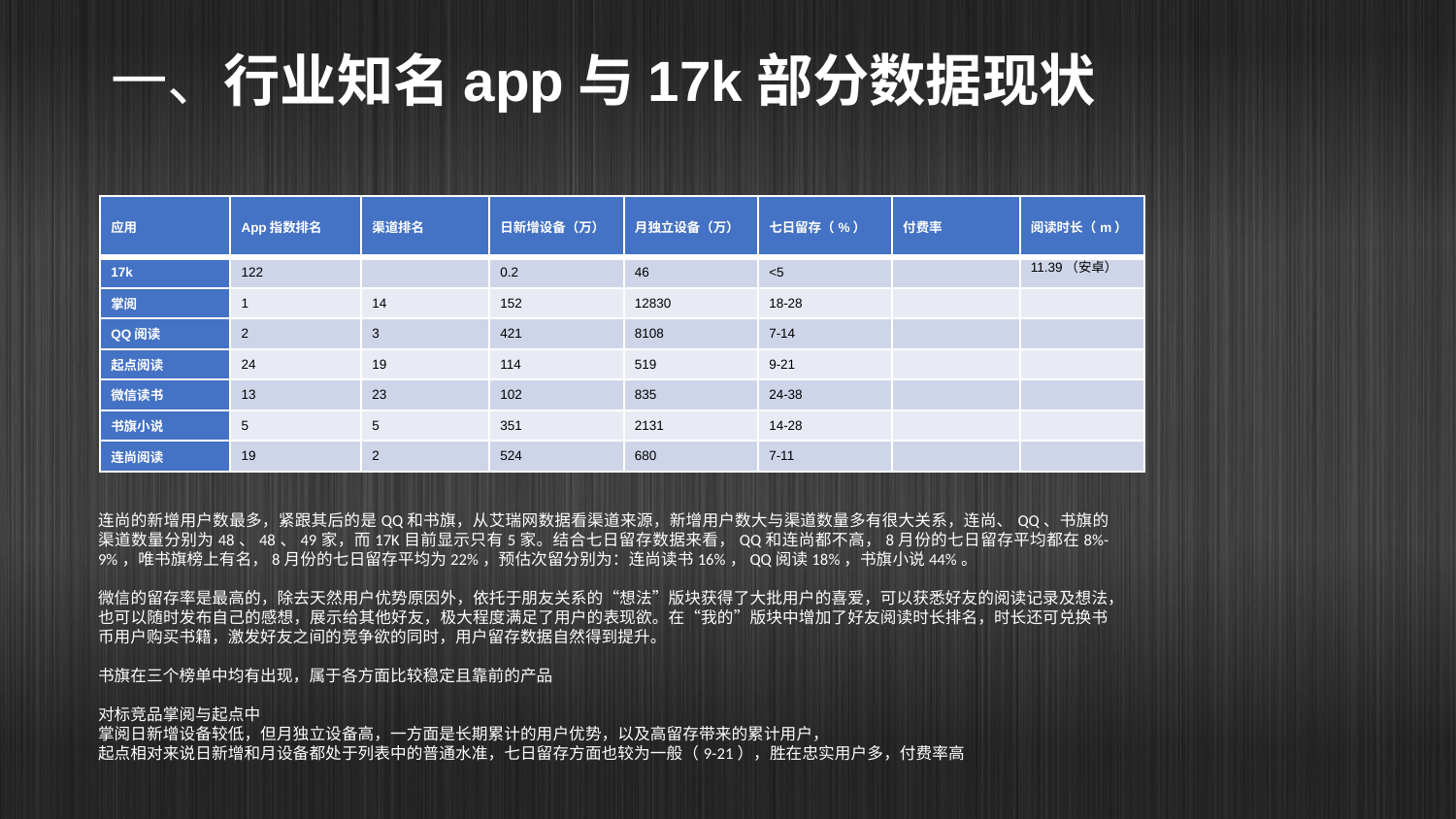

# 一、行业知名app与17k部分数据现状
| 应用 | App指数排名 | 渠道排名 | 日新增设备（万） | 月独立设备（万） | 七日留存（%） | 付费率 | 阅读时长（m） |
| --- | --- | --- | --- | --- | --- | --- | --- |
| 17k | 122 |  | 0.2 | 46 | <5 |  | 11.39（安卓） |
| 掌阅 | 1 | 14 | 152 | 12830 | 18-28 |  |  |
| QQ阅读 | 2 | 3 | 421 | 8108 | 7-14 |  |  |
| 起点阅读 | 24 | 19 | 114 | 519 | 9-21 |  |  |
| 微信读书 | 13 | 23 | 102 | 835 | 24-38 |  |  |
| 书旗小说 | 5 | 5 | 351 | 2131 | 14-28 |  |  |
| 连尚阅读 | 19 | 2 | 524 | 680 | 7-11 |  |  |
连尚的新增用户数最多，紧跟其后的是QQ和书旗，从艾瑞网数据看渠道来源，新增用户数大与渠道数量多有很大关系，连尚、QQ、书旗的渠道数量分别为48、48、49家，而17K目前显示只有5家。结合七日留存数据来看，QQ和连尚都不高，8月份的七日留存平均都在8%-9%，唯书旗榜上有名，8月份的七日留存平均为22%，预估次留分别为：连尚读书16%，QQ阅读18%，书旗小说44%。

微信的留存率是最高的，除去天然用户优势原因外，依托于朋友关系的“想法”版块获得了大批用户的喜爱，可以获悉好友的阅读记录及想法，也可以随时发布自己的感想，展示给其他好友，极大程度满足了用户的表现欲。在“我的”版块中增加了好友阅读时长排名，时长还可兑换书币用户购买书籍，激发好友之间的竞争欲的同时，用户留存数据自然得到提升。

书旗在三个榜单中均有出现，属于各方面比较稳定且靠前的产品

对标竞品掌阅与起点中
掌阅日新增设备较低，但月独立设备高，一方面是长期累计的用户优势，以及高留存带来的累计用户，
起点相对来说日新增和月设备都处于列表中的普通水准，七日留存方面也较为一般（9-21），胜在忠实用户多，付费率高